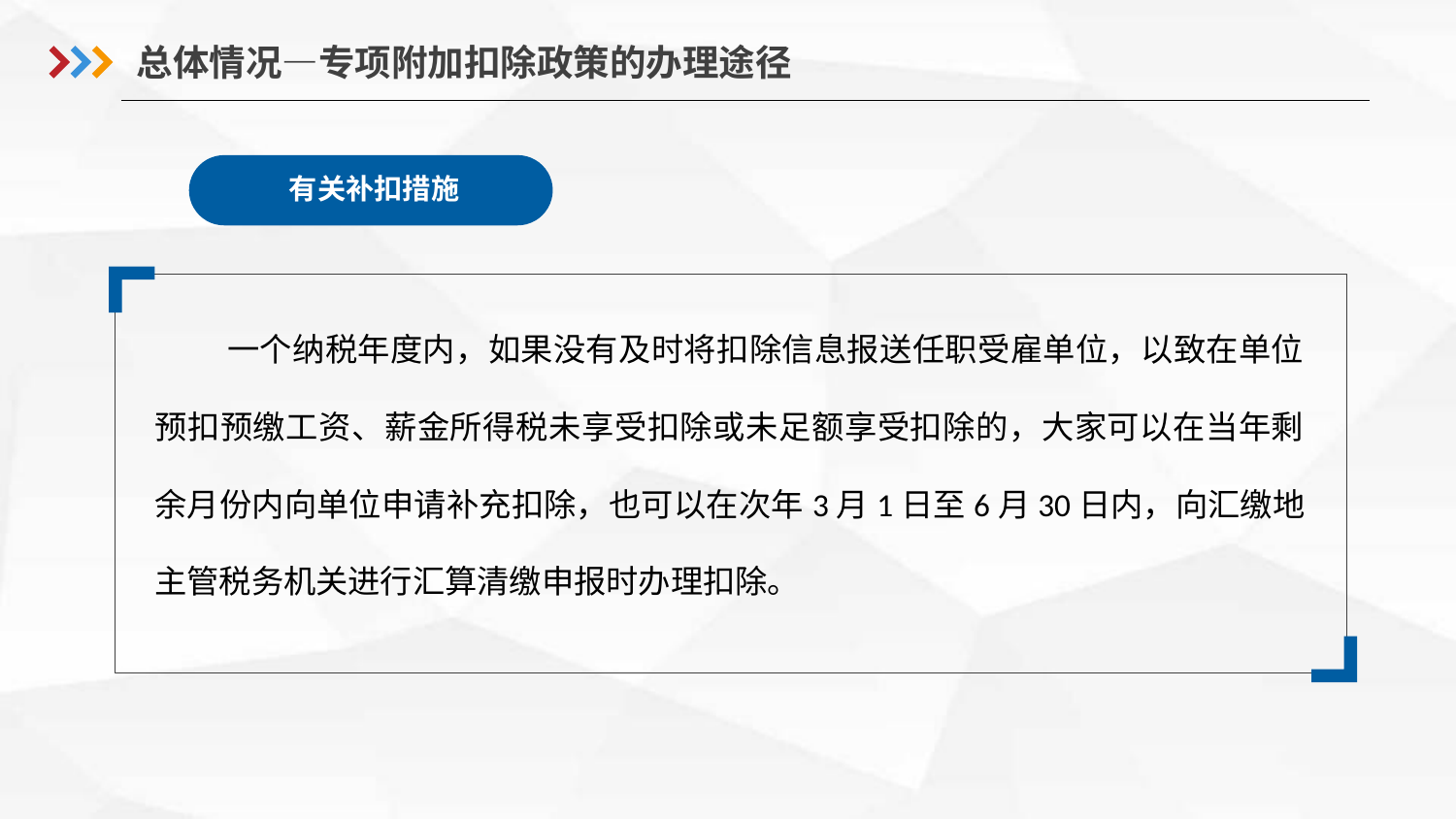

总体情况—专项附加扣除政策的办理途径

有关补扣措施

一个纳税年度内，如果没有及时将扣除信息报送任职受雇单位，以致在单位预扣预缴工资、薪金所得税未享受扣除或未足额享受扣除的，大家可以在当年剩余月份内向单位申请补充扣除，也可以在次年3月1日至6月30日内，向汇缴地主管税务机关进行汇算清缴申报时办理扣除。